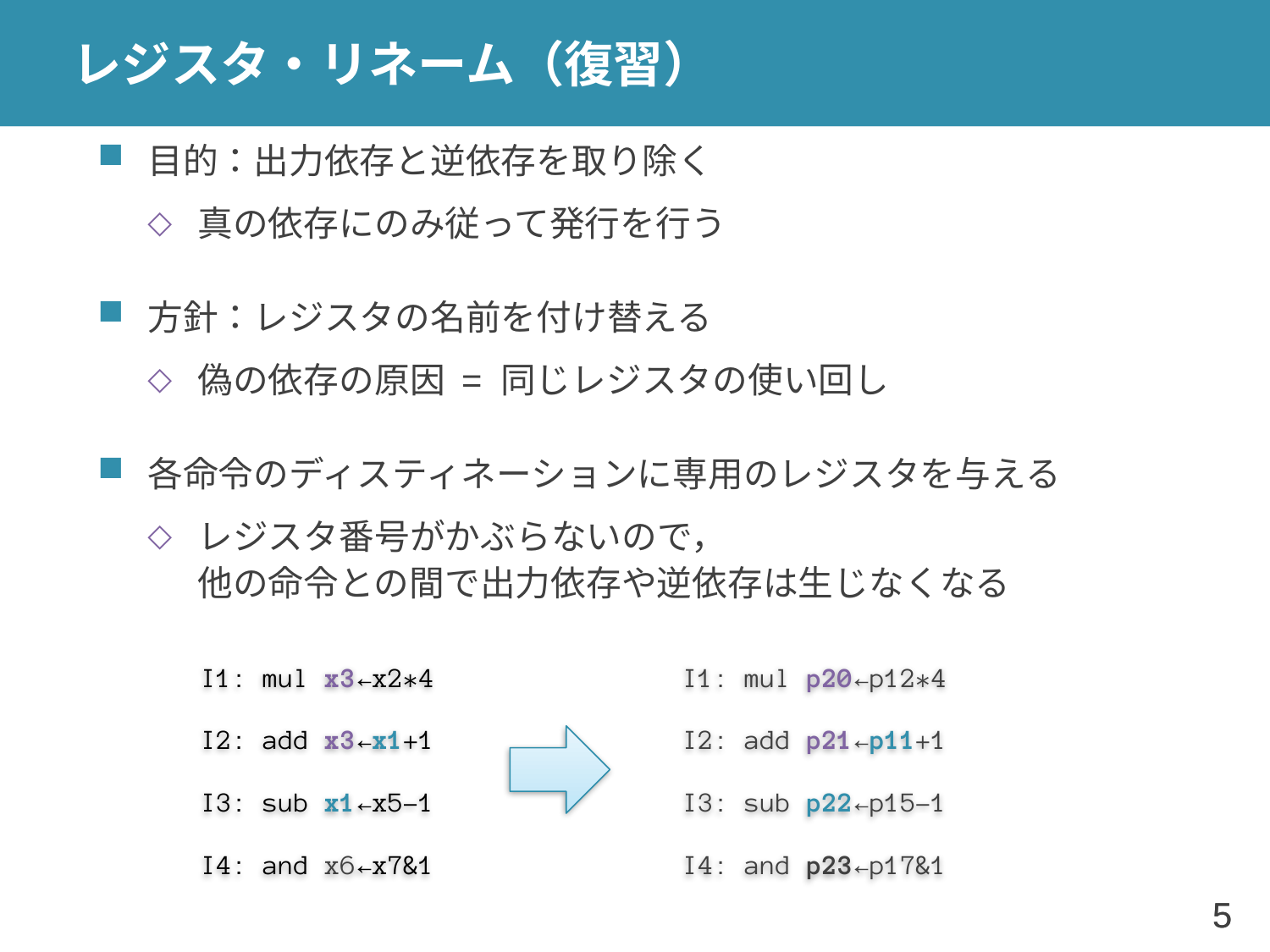

# レジスタ・リネーム（復習）
目的：出力依存と逆依存を取り除く
真の依存にのみ従って発行を行う
方針：レジスタの名前を付け替える
偽の依存の原因 = 同じレジスタの使い回し
各命令のディスティネーションに専用のレジスタを与える
レジスタ番号がかぶらないので，
他の命令との間で出力依存や逆依存は生じなくなる

I1: mul x3←x2*4
I1: mul p20←p12*4
I2: add x3←x1+1
I2: add p21←p11+1

I3: sub x1←x5-1
I3: sub p22←p15-1
I4: and x6←x7&1
I4: and p23←p17&1